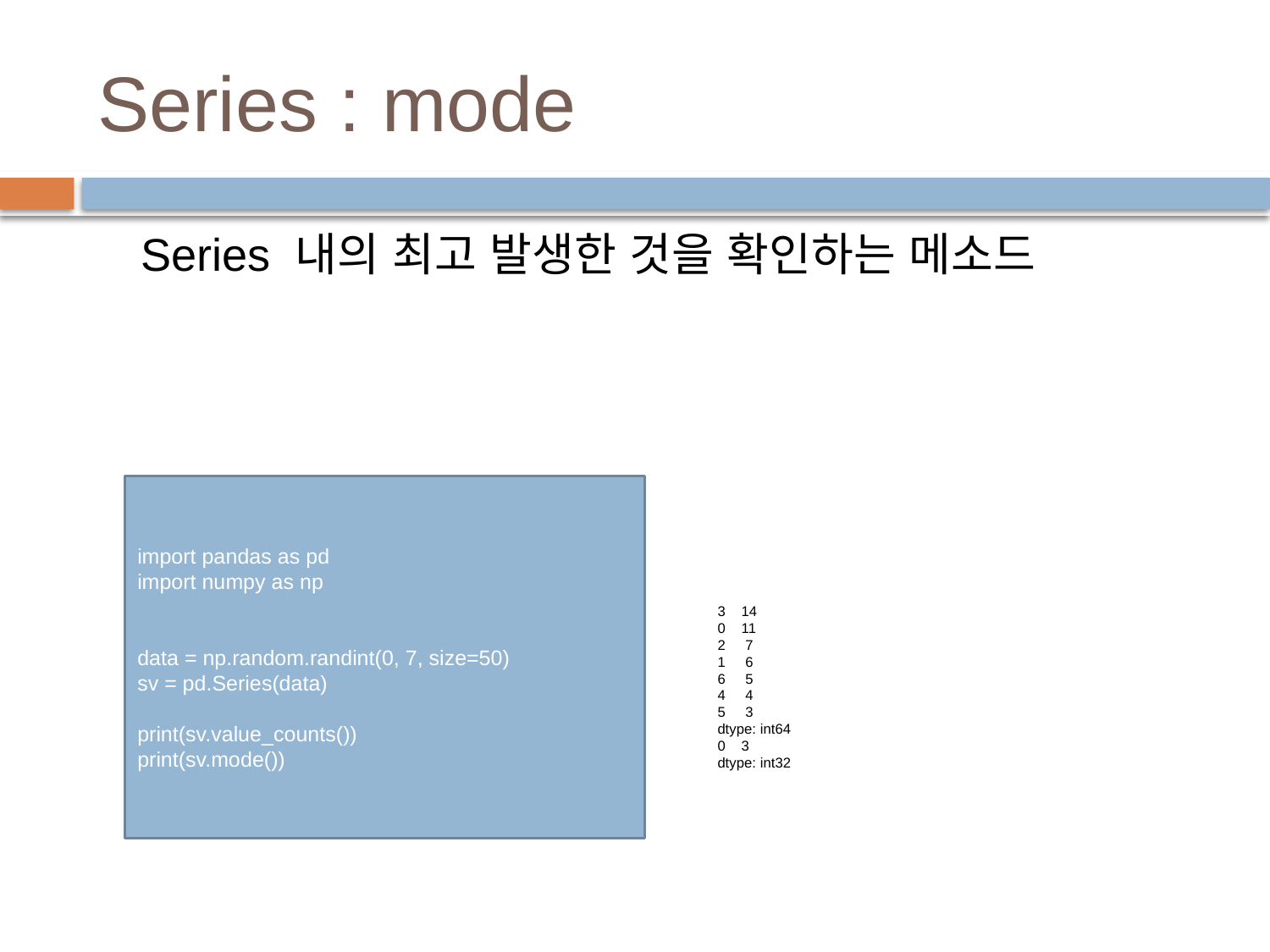

# Series : mode
Series 내의 최고 발생한 것을 확인하는 메소드
import pandas as pd
import numpy as np

data = np.random.randint(0, 7, size=50)
sv = pd.Series(data)

print(sv.value_counts())
print(sv.mode())
3    14
0    11
2     7
1     6
6     5
4     4
5     3
dtype: int64
0    3
dtype: int32